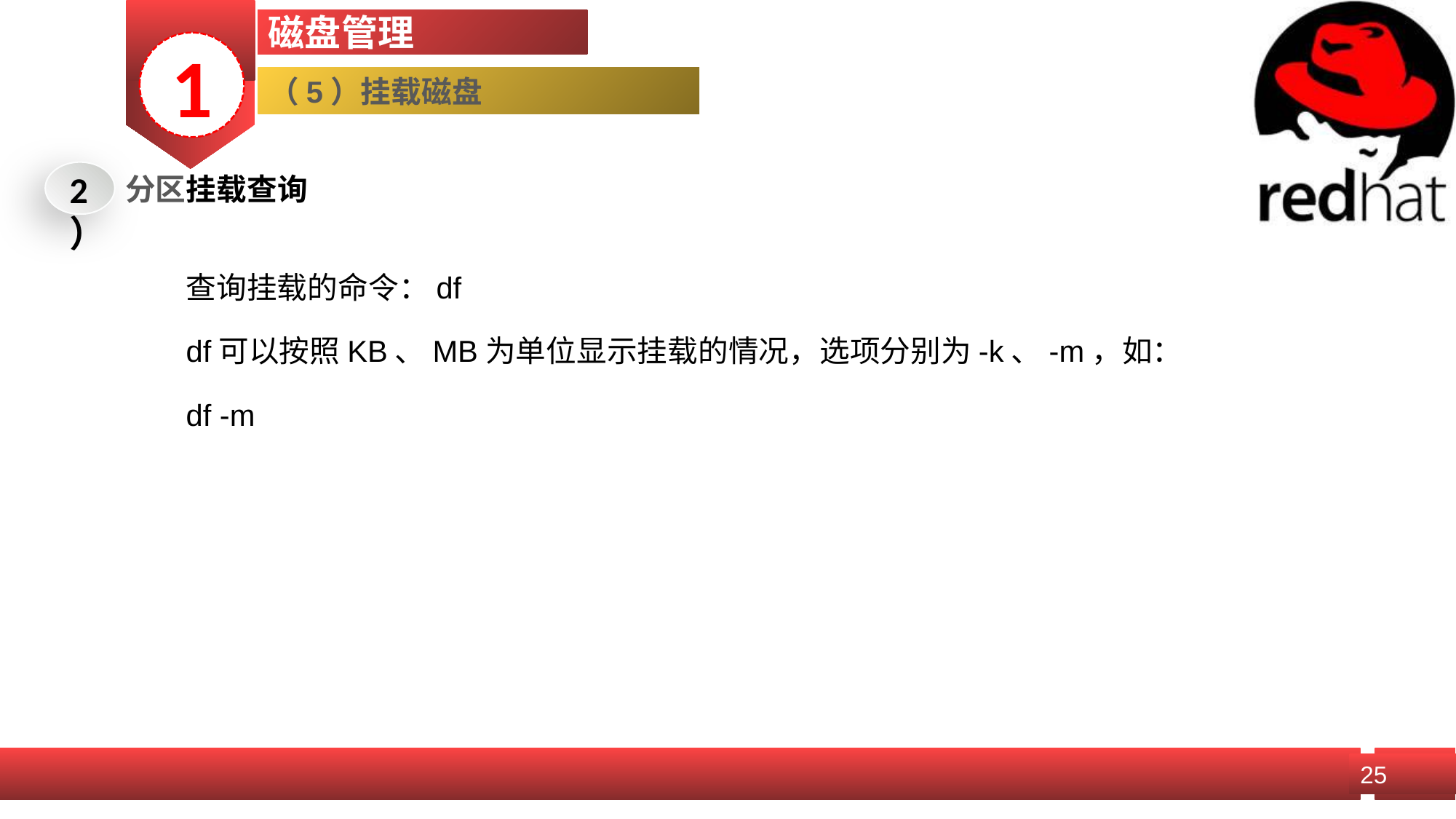

磁盘管理
1
（5）挂载磁盘
2）

分区挂载查询
查询挂载的命令：df
df可以按照KB、MB为单位显示挂载的情况，选项分别为-k、-m，如：
df -m